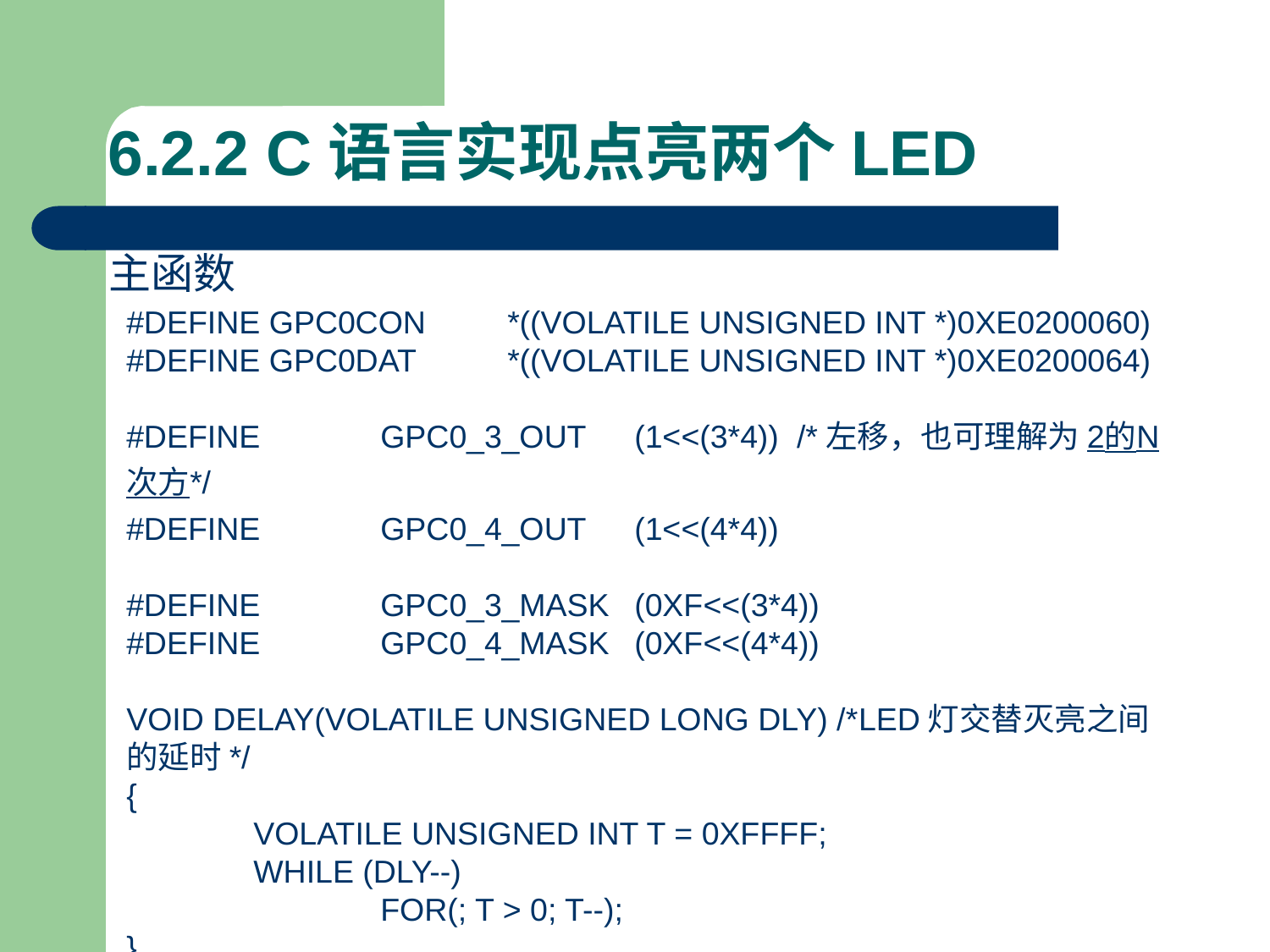

# 6.2.2 C语言实现点亮两个LED
主函数
#define GPC0CON	*((volatile unsigned int *)0xE0200060)
#define GPC0DAT	*((volatile unsigned int *)0xE0200064)

#define	GPC0_3_out	(1<<(3*4))  /*左移，也可理解为2的N次方*/
#define	GPC0_4_out	(1<<(4*4))

#define	GPC0_3_MASK	(0xF<<(3*4))
#define	GPC0_4_MASK	(0xF<<(4*4))

void delay(volatile unsigned long dly) /*LED灯交替灭亮之间的延时*/
{
	volatile unsigned int t = 0xFFFF;
	while (dly--)
		for(; t > 0; t--);
}